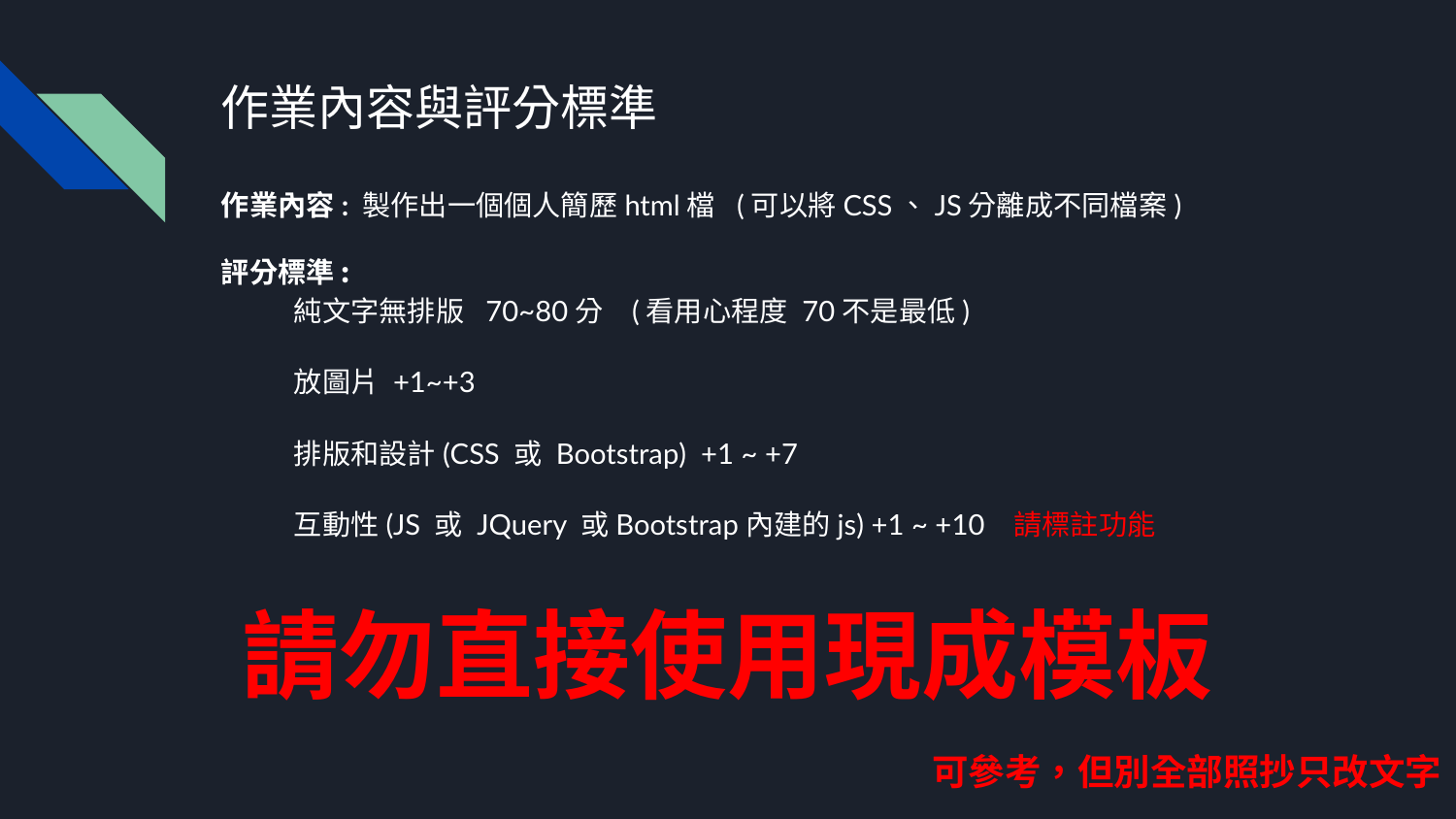

# 作業內容與評分標準
作業內容: 製作出一個個人簡歷html檔  (可以將CSS、JS分離成不同檔案)
評分標準:
純文字無排版  70~80分   (看用心程度 70不是最低)
放圖片 +1~+3
排版和設計(CSS 或 Bootstrap)  +1 ~ +7
互動性(JS 或 JQuery 或Bootstrap內建的js) +1 ~ +10   請標註功能

請勿直接使用現成模板
可參考，但別全部照抄只改文字